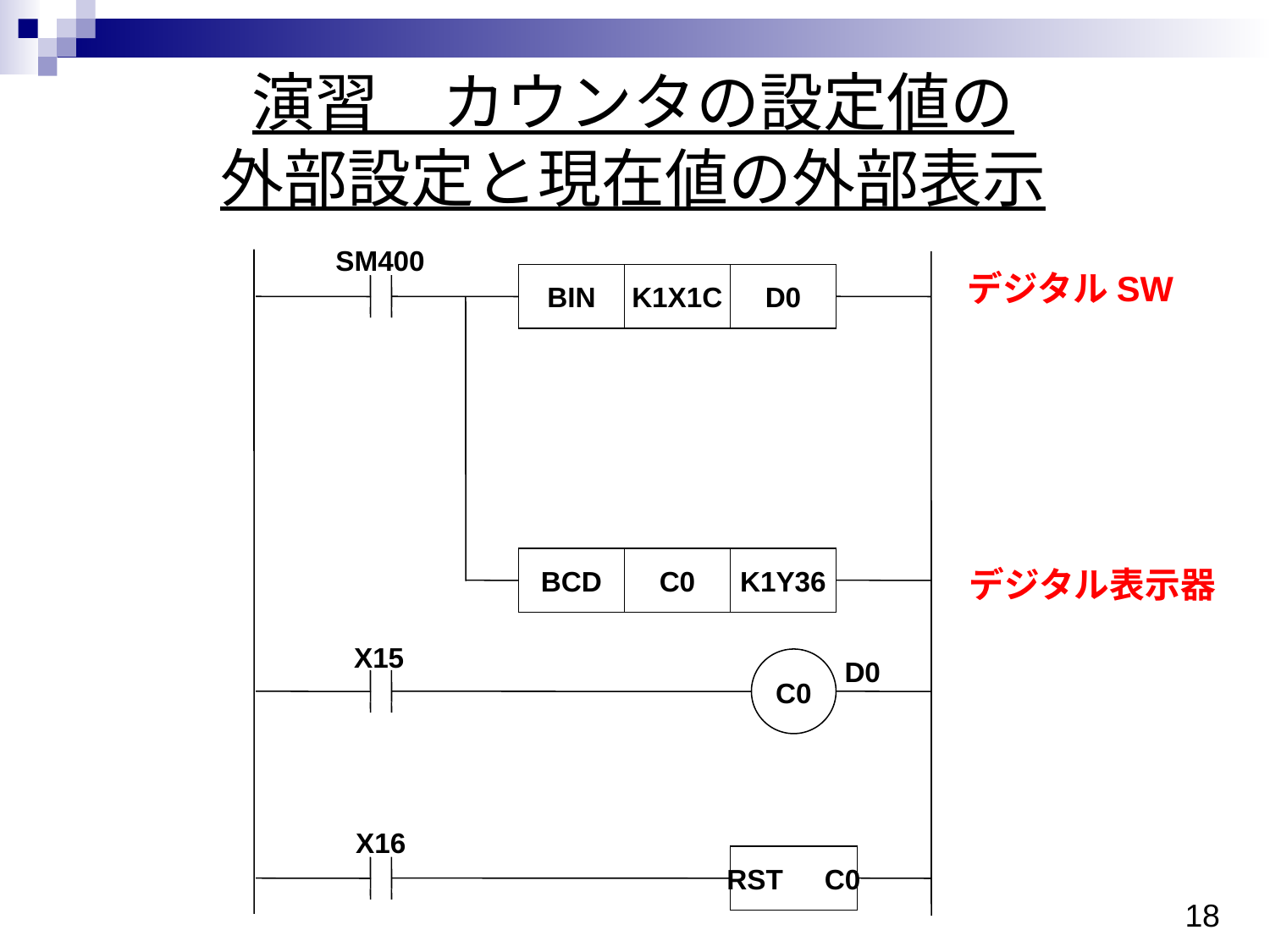

演習　カウンタの設定値の
外部設定と現在値の外部表示
SM400

BIN
K1X1C
D0
デジタルSW

BCD
C0
K1Y36
デジタル表示器

X15
D0

C0

X16
RST　C0

18